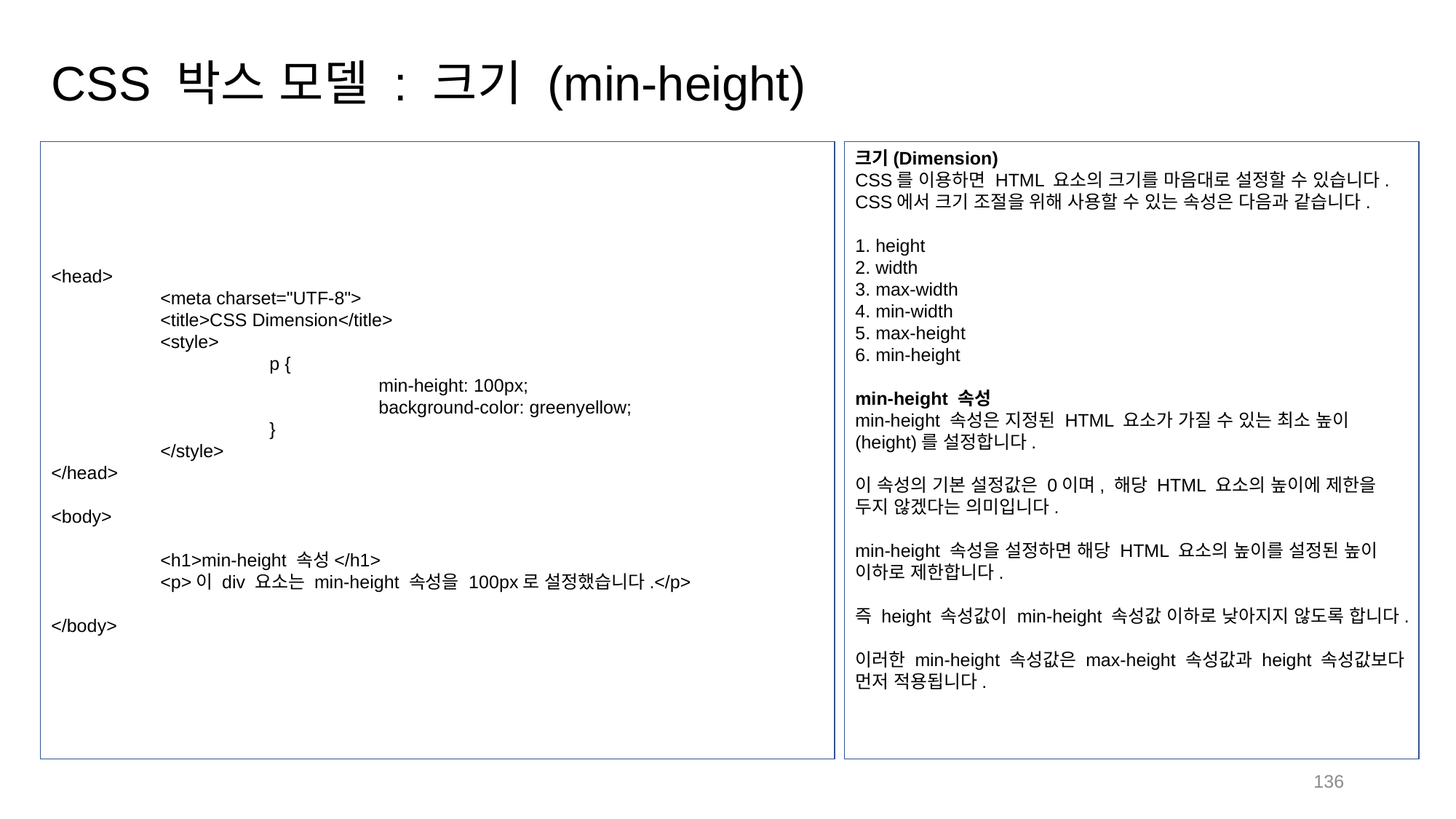

# CSS 박스 모델 : 크기 (min-height)
<head>
	<meta charset="UTF-8">
	<title>CSS Dimension</title>
	<style>
		p {
			min-height: 100px;
			background-color: greenyellow;
		}
	</style>
</head>

<body>

	<h1>min-height 속성</h1>
	<p>이 div 요소는 min-height 속성을 100px로 설정했습니다.</p>

</body>
크기(Dimension)
CSS를 이용하면 HTML 요소의 크기를 마음대로 설정할 수 있습니다.
CSS에서 크기 조절을 위해 사용할 수 있는 속성은 다음과 같습니다.

1. height
2. width
3. max-width
4. min-width
5. max-height
6. min-height

min-height 속성
min-height 속성은 지정된 HTML 요소가 가질 수 있는 최소 높이(height)를 설정합니다.

이 속성의 기본 설정값은 0이며, 해당 HTML 요소의 높이에 제한을 두지 않겠다는 의미입니다.

min-height 속성을 설정하면 해당 HTML 요소의 높이를 설정된 높이 이하로 제한합니다.

즉 height 속성값이 min-height 속성값 이하로 낮아지지 않도록 합니다.

이러한 min-height 속성값은 max-height 속성값과 height 속성값보다 먼저 적용됩니다.

136